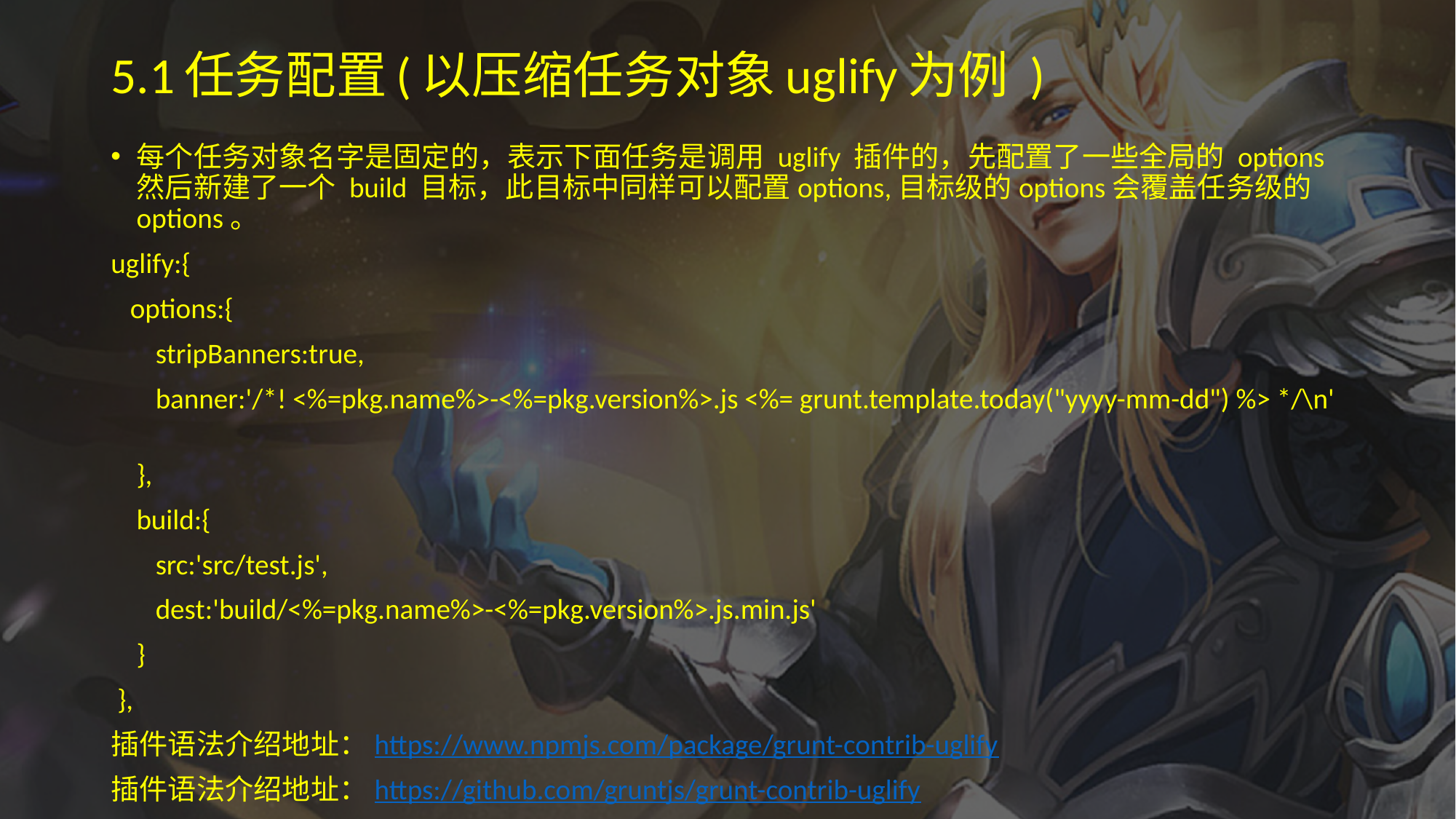

# 5.1任务配置(以压缩任务对象uglify为例 )
每个任务对象名字是固定的，表示下面任务是调用 uglify 插件的，先配置了一些全局的 options 然后新建了一个 build 目标，此目标中同样可以配置options,目标级的options会覆盖任务级的options。
uglify:{
   options:{
       stripBanners:true,
       banner:'/*! <%=pkg.name%>-<%=pkg.version%>.js <%= grunt.template.today("yyyy-mm-dd") %> */\n'
    },
    build:{
       src:'src/test.js',
       dest:'build/<%=pkg.name%>-<%=pkg.version%>.js.min.js'
    }
 },
插件语法介绍地址：https://www.npmjs.com/package/grunt-contrib-uglify
插件语法介绍地址：https://github.com/gruntjs/grunt-contrib-uglify